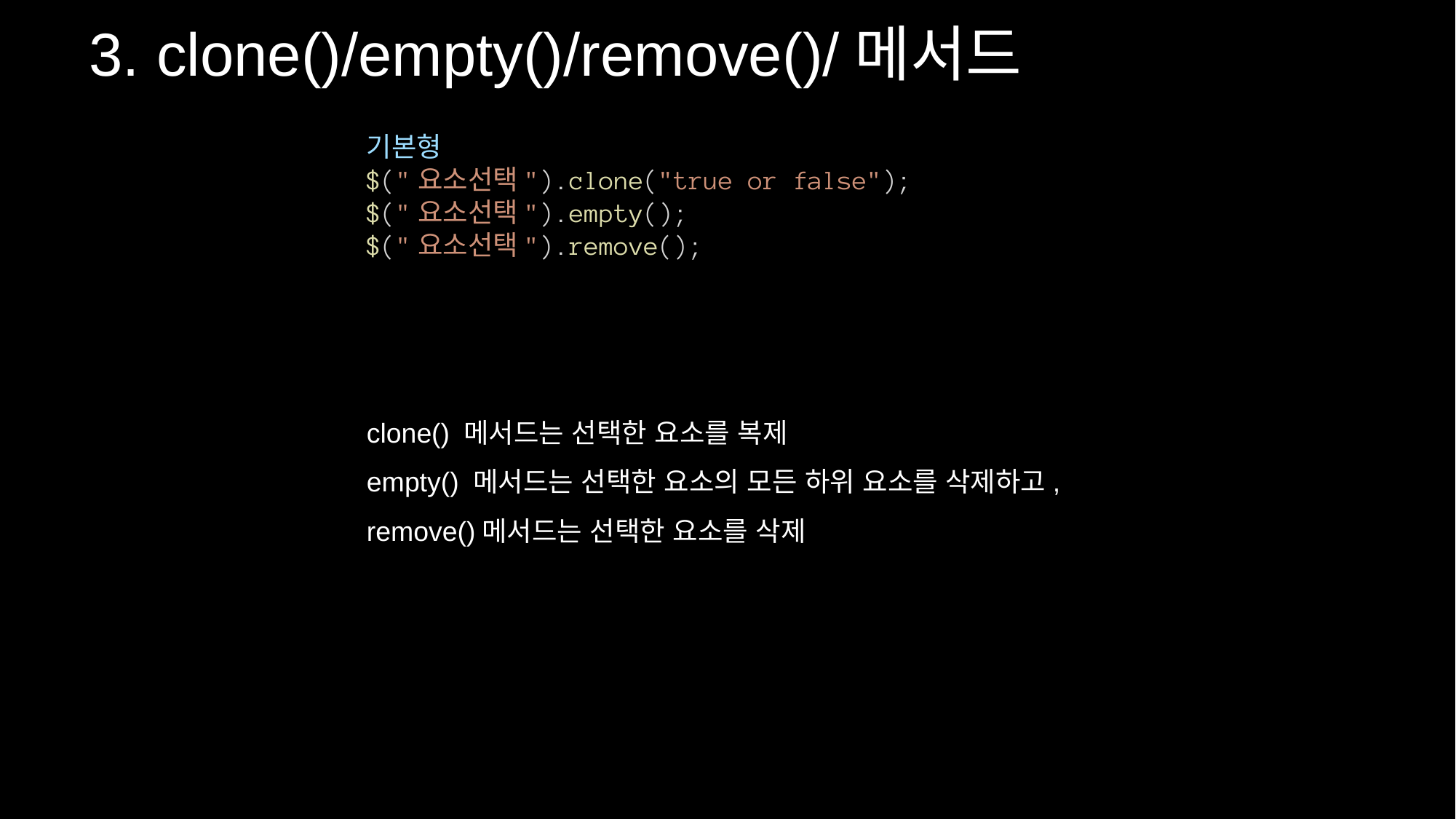

3. clone()/empty()/remove()/메서드
기본형
$("요소선택").clone("true or false");
$("요소선택").empty();
$("요소선택").remove();
clone() 메서드는 선택한 요소를 복제
empty() 메서드는 선택한 요소의 모든 하위 요소를 삭제하고,
remove()메서드는 선택한 요소를 삭제